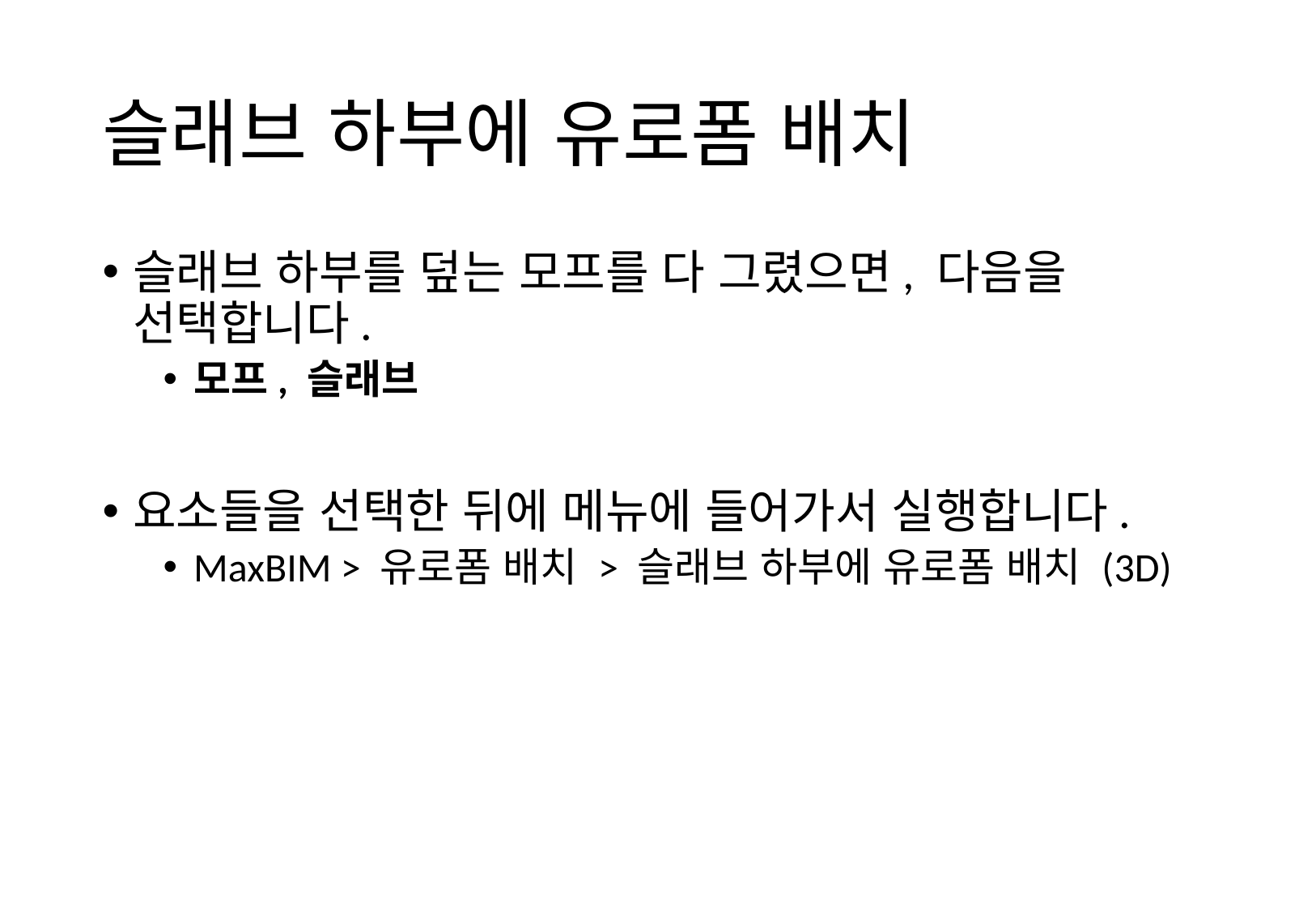

# 슬래브 하부에 유로폼 배치
슬래브 하부를 덮는 모프를 다 그렸으면, 다음을 선택합니다.
모프, 슬래브

요소들을 선택한 뒤에 메뉴에 들어가서 실행합니다.
MaxBIM > 유로폼 배치 > 슬래브 하부에 유로폼 배치 (3D)